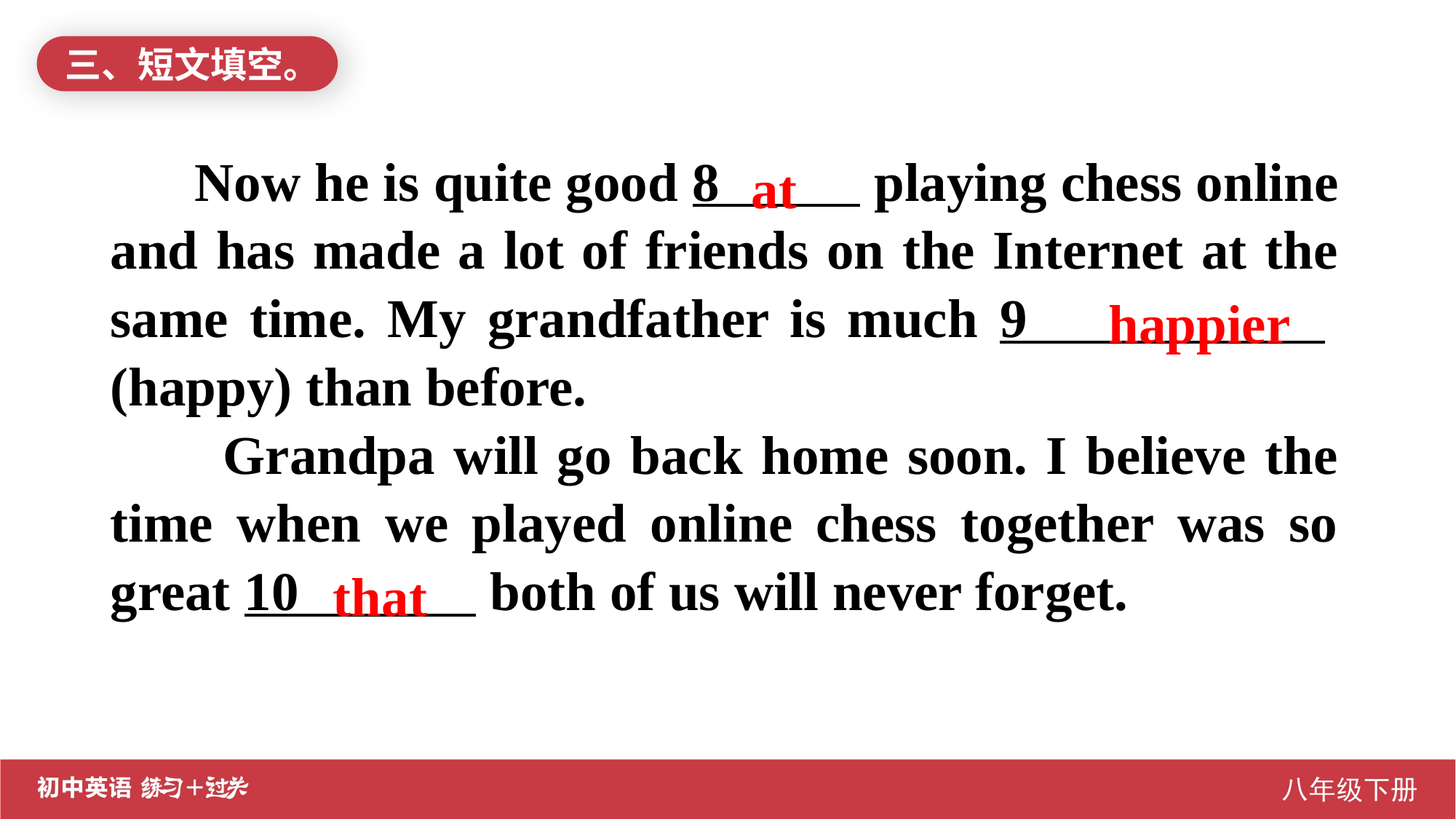

三、短文填空。
at
      Now he is quite good 8           playing chess online and has made a lot of friends on the Internet at the same time. My grandfather is much 9              . (happy) than before.
      Grandpa will go back home soon. I believe the time when we played online chess together was so great 10              both of us will never forget.
happier
that